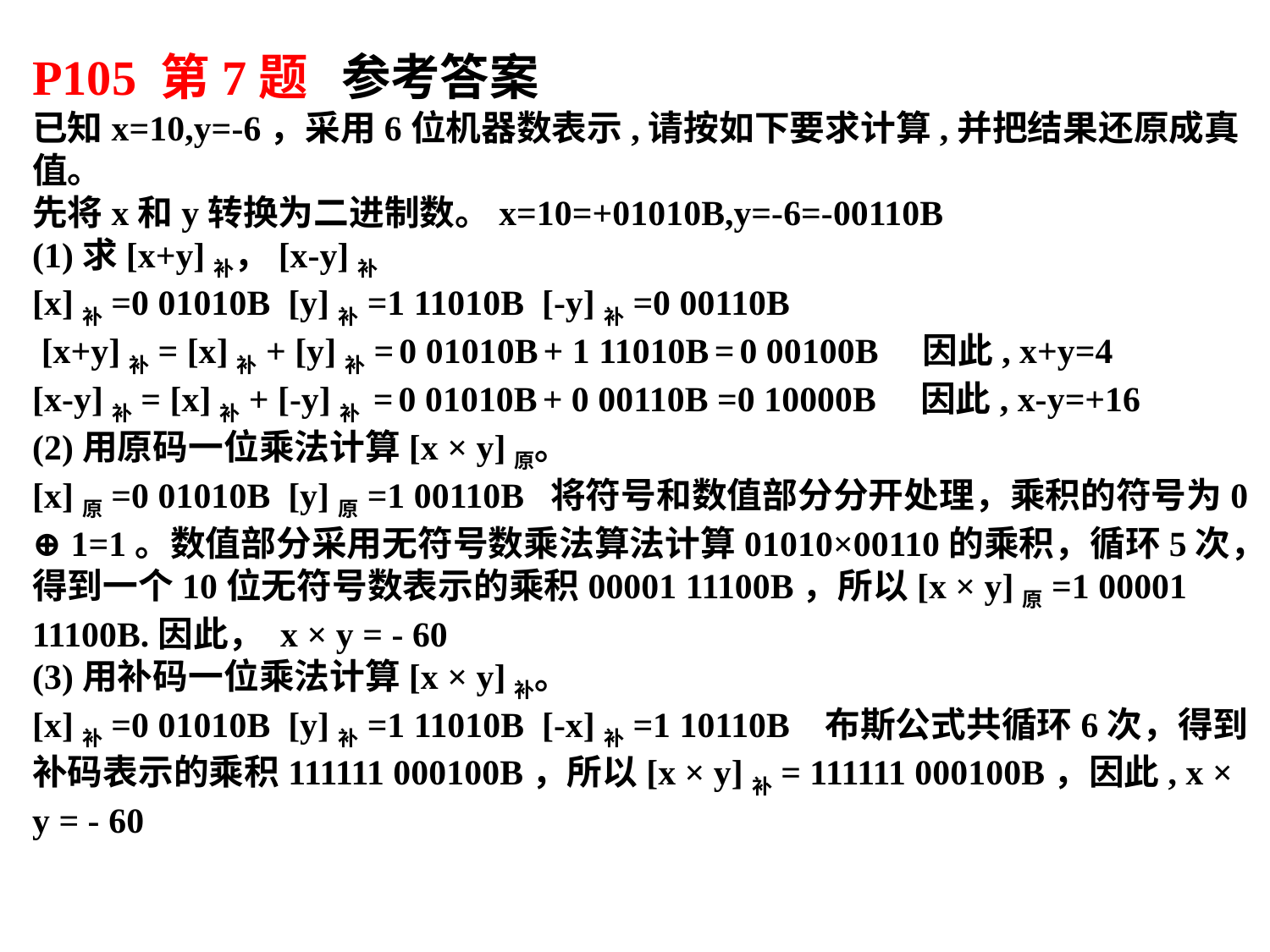

P105 第7题   参考答案
已知x=10,y=-6，采用6位机器数表示,请按如下要求计算,并把结果还原成真值。
先将x和y转换为二进制数。x=10=+01010B,y=-6=-00110B
(1)求[x+y]补，[x-y]补
[x]补=0 01010B  [y]补=1 11010B  [-y]补=0 00110B
 [x+y]补= [x]补+ [y]补= 0 01010B + 1 11010B = 0 00100B    因此, x+y=4
[x-y]补= [x]补+ [-y]补 = 0 01010B + 0 00110B =0 10000B    因此, x-y=+16
(2)用原码一位乘法计算[x × y]原。
[x]原=0 01010B  [y]原=1 00110B  将符号和数值部分分开处理，乘积的符号为0 ⊕ 1=1。数值部分采用无符号数乘法算法计算01010×00110的乘积，循环5次，得到一个10位无符号数表示的乘积00001 11100B，所以[x × y]原=1 00001 11100B.因此， x × y = - 60
(3)用补码一位乘法计算[x × y]补。
[x]补=0 01010B  [y]补=1 11010B  [-x]补=1 10110B   布斯公式共循环6次，得到补码表示的乘积111111 000100B，所以[x × y]补= 111111 000100B，因此, x × y = - 60